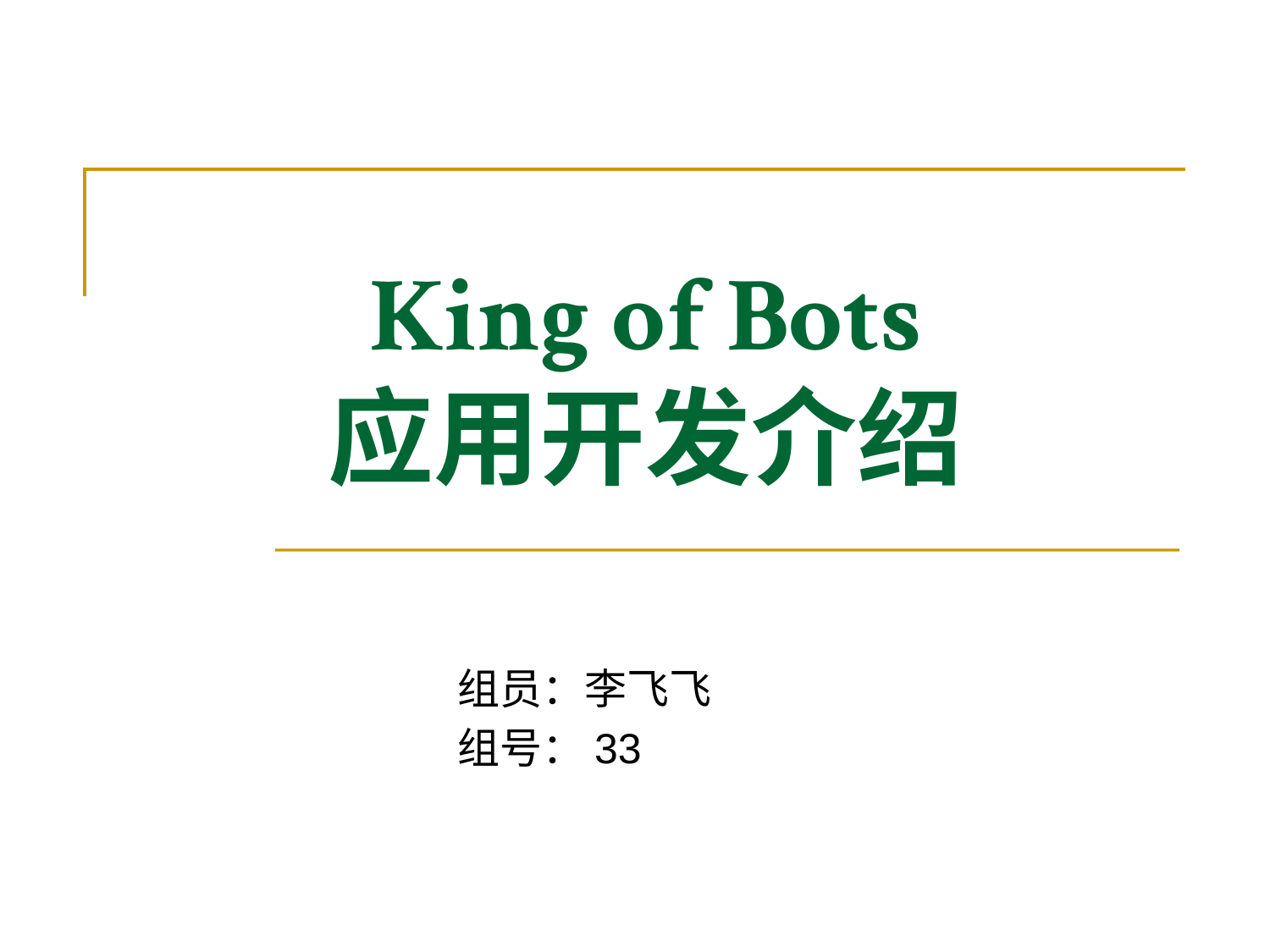

# King of Bots 应用开发介绍
组员：李飞飞
组号：33